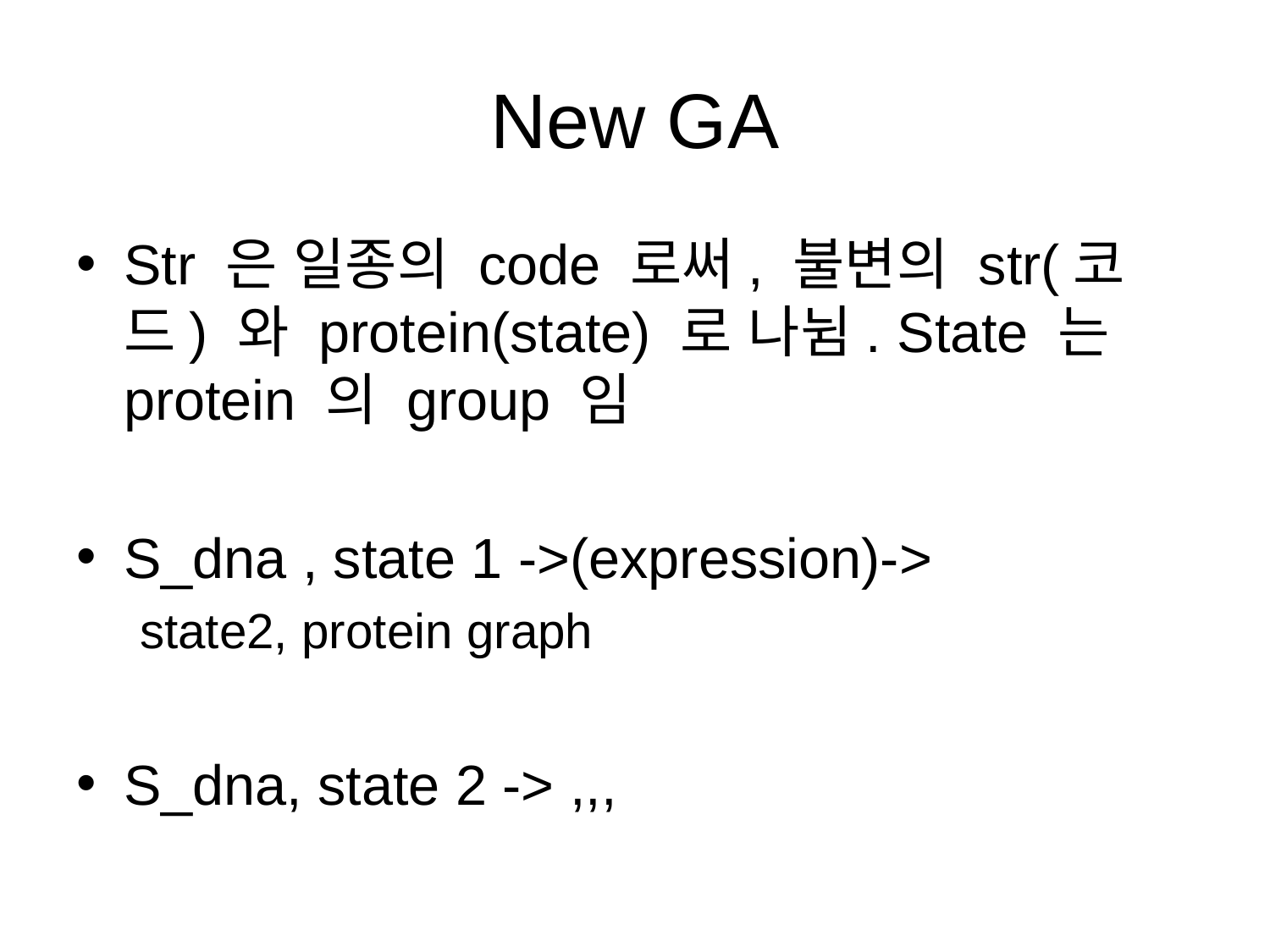

# New GA
Str 은 일종의 code 로써, 불변의 str(코드) 와 protein(state) 로 나뉨. State 는 protein 의 group 임

S_dna , state 1 ->(expression)->
state2, protein graph

S_dna, state 2 -> ,,,